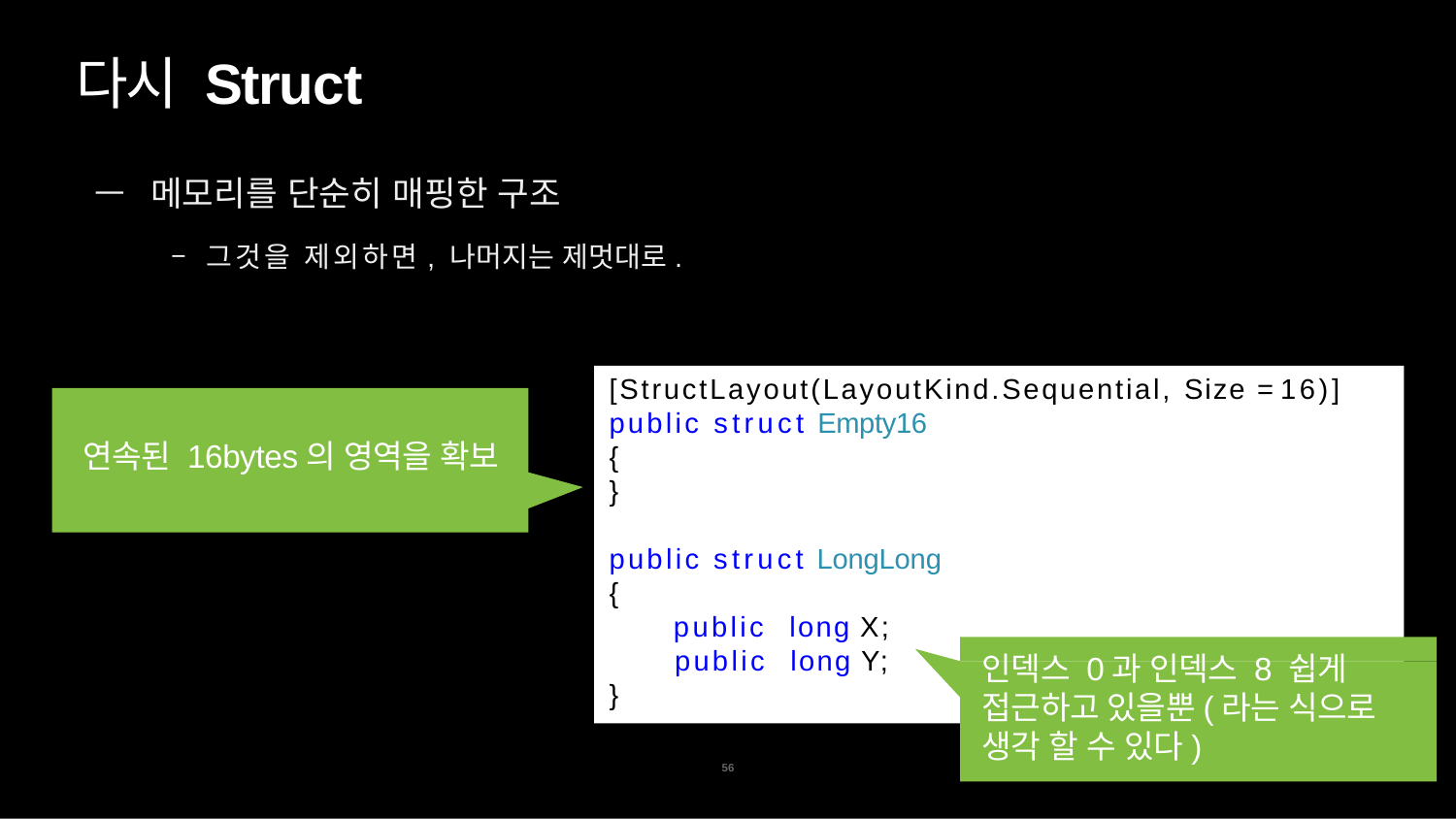

# 다시 Struct
—	메모리를 단순히 매핑한 구조
– 그것을 제외하면, 나머지는 제멋대로.

[StructLayout(LayoutKind.Sequential, Size = 16)]  public struct Empty16
{
}

연속된 16bytes의 영역을 확보
public struct LongLong
{
public  long X;
public  long Y;
}

인덱스 0과 인덱스 8 쉽게 접근하고 있을뿐(라는 식으로 생각 할 수 있다)
56